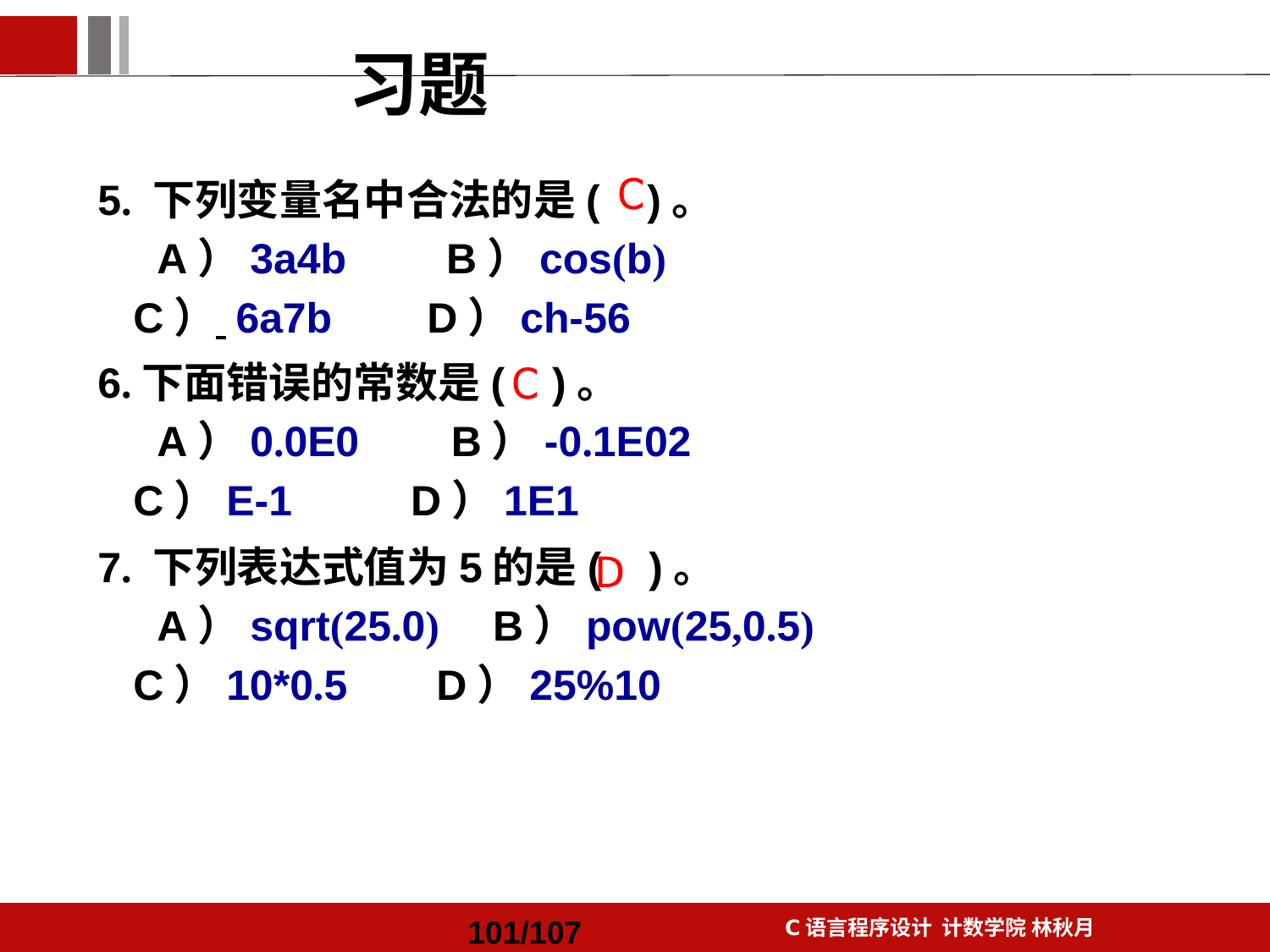

# 习题
C
5. 下列变量名中合法的是(    )。
     A）3a4b          B）cos(b)
   C） 6a7b        D）ch-56
6.下面错误的常数是(    )。
     A）0.0E0        B）-0.1E02
   C）E-1          D）1E1
7. 下列表达式值为5的是(    )。
     A）sqrt(25.0)     B）pow(25,0.5)
   C）10*0.5        D）25%10
C
D